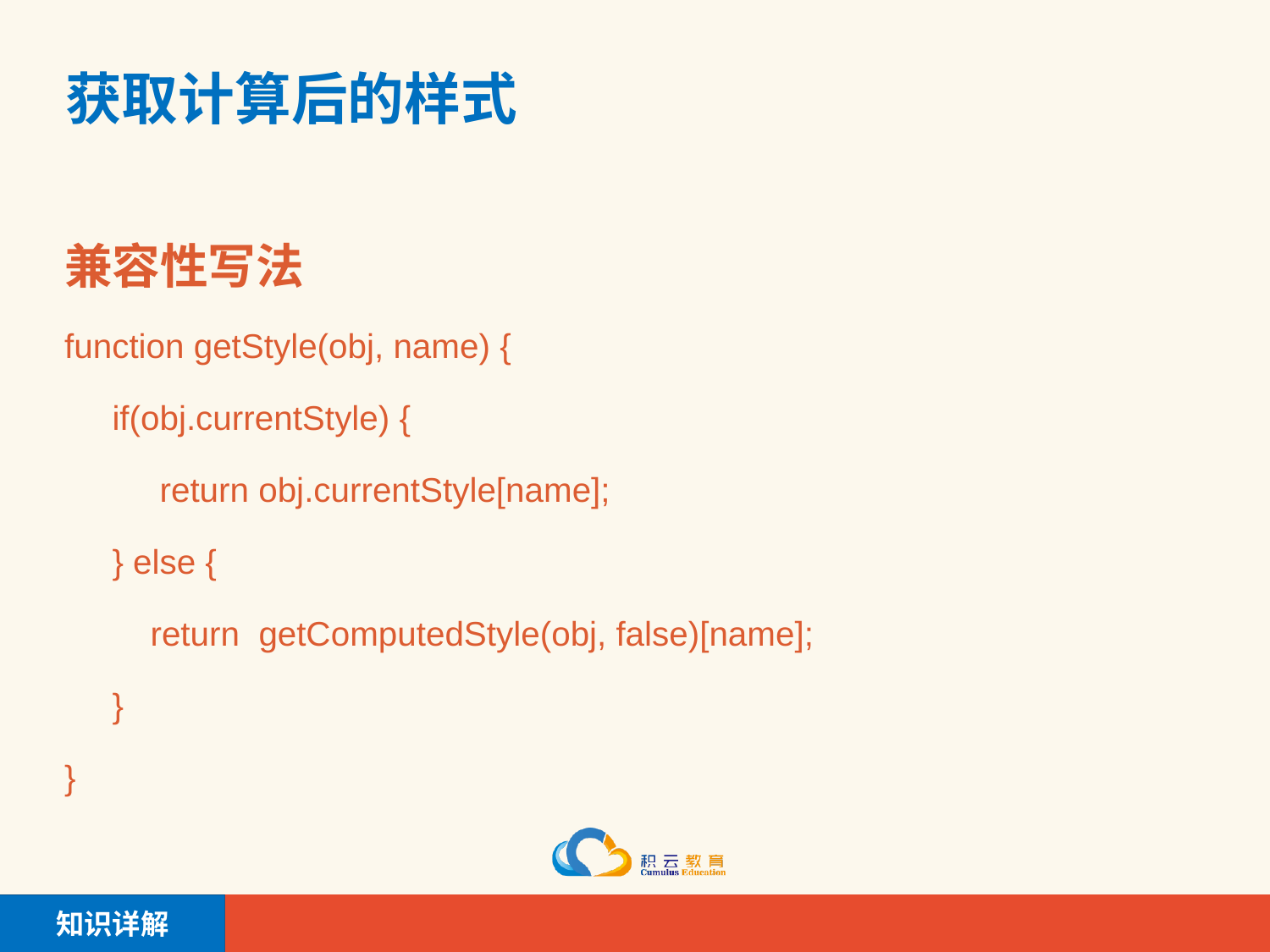

# 获取计算后的样式
兼容性写法
function getStyle(obj, name) {
     if(obj.currentStyle) {
          return obj.currentStyle[name];
     } else {
         return  getComputedStyle(obj, false)[name];
     }
}